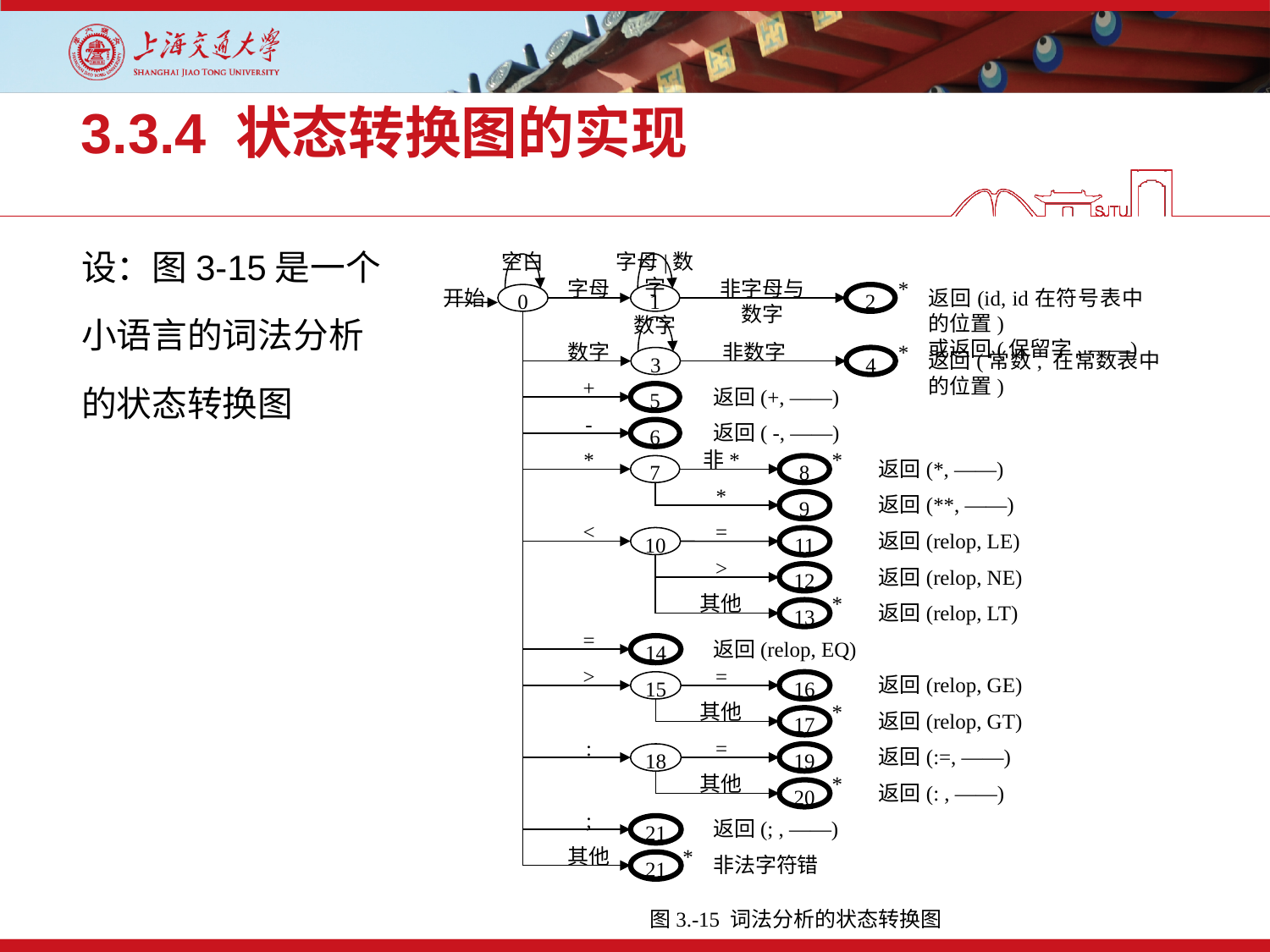

# 3.3.4 状态转换图的实现

设：图3-15是一个
小语言的词法分析
的状态转换图

空白
字母|数字
字母
非字母与数字
*
开始
0
1
2
返回(id, id在符号表中的位置)
或返回(保留字, ——)

数字
数字
非数字
*
3
4
返回(常数, 在常数表中的位置)
+
5
返回(+, ——)
-
6
返回( -, ——)
*
非*
*
7
8
返回(*, ——)
*
9
返回(**, ——)
<
=
10
11
返回(relop, LE)
>
12
返回(relop, NE)
其他
*
13
返回(relop, LT)
=
14
返回(relop, EQ)
>
=
15
16
返回(relop, GE)
其他
*
17
返回(relop, GT)
:
=
18
19
返回(:=, ——)
其他
*
20
返回(: , ——)
;
21
返回(; , ——)
其他
*
21
非法字符错
图3.-15 词法分析的状态转换图